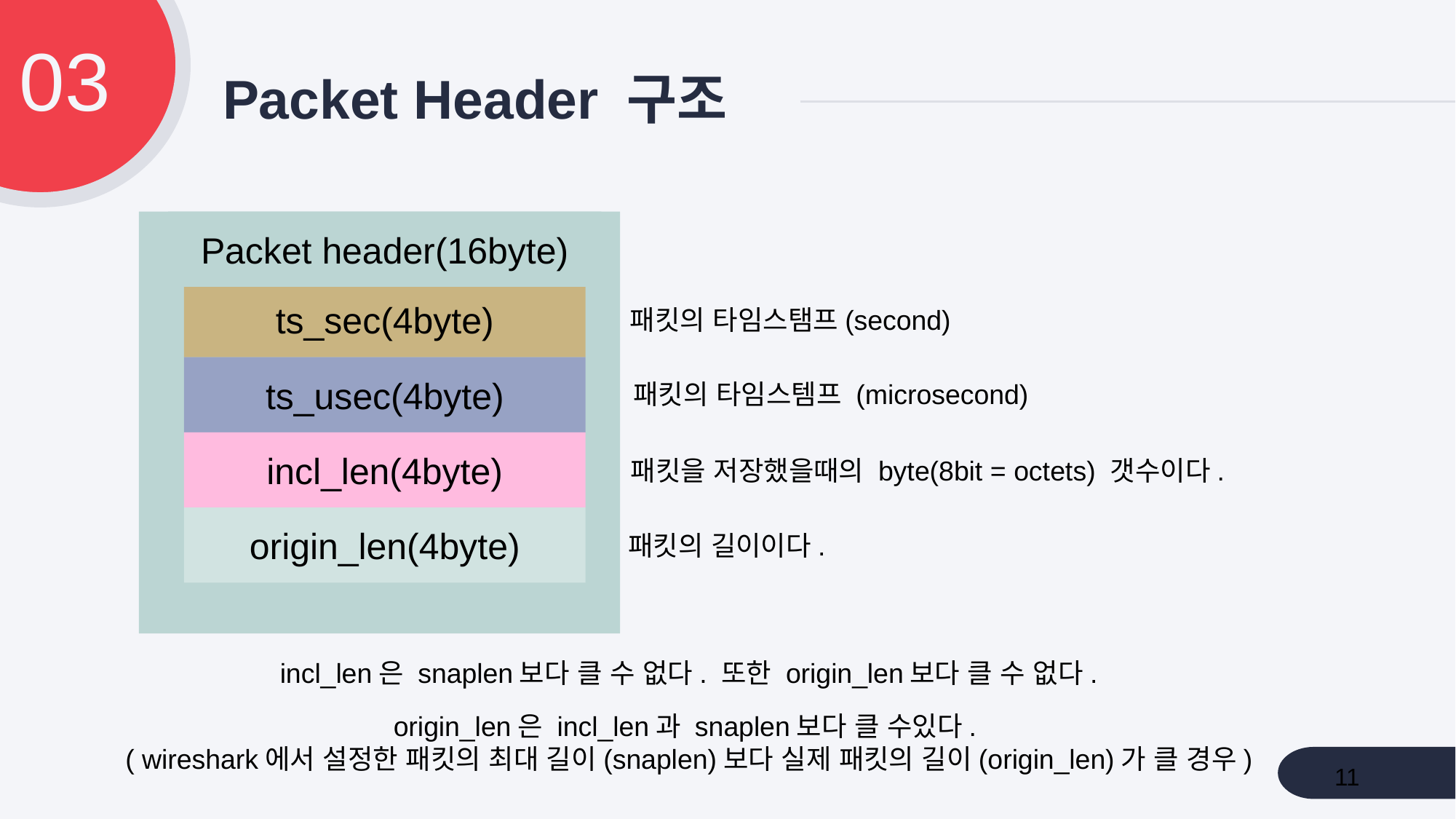

03
# Packet Header 구조
Packet header(16byte)

ts_sec(4byte)
ts_usec(4byte)
incl_len(4byte)
origin_len(4byte)
패킷의 타임스탬프(second)
패킷의 타임스템프 (microsecond)
패킷을 저장했을때의 byte(8bit = octets) 갯수이다.
패킷의 길이이다.
incl_len은 snaplen보다 클 수 없다. 또한 origin_len보다 클 수 없다.
origin_len은 incl_len과 snaplen보다 클 수있다.
( wireshark에서 설정한 패킷의 최대 길이(snaplen)보다 실제 패킷의 길이(origin_len)가 클 경우)
11